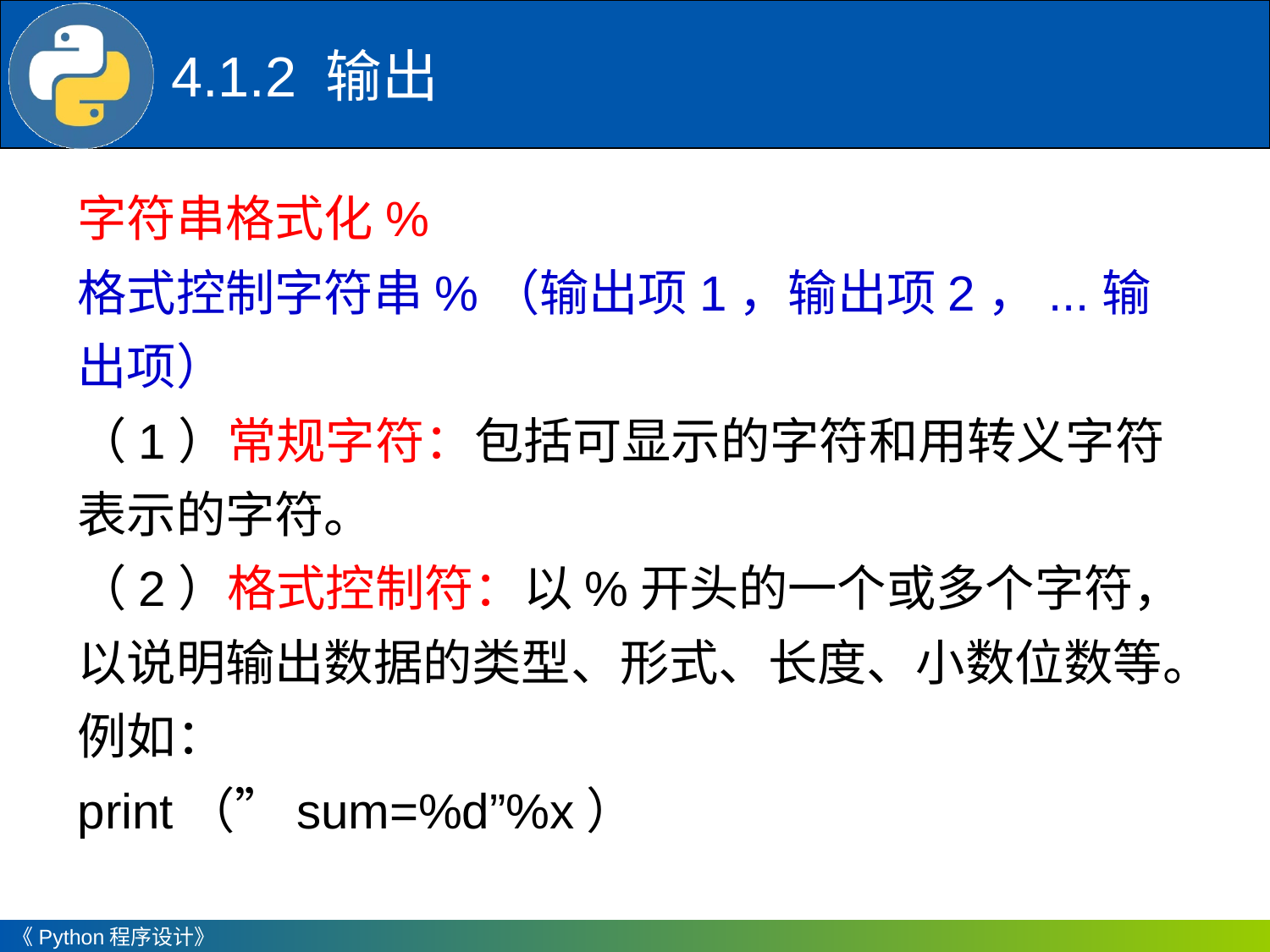

# 4.1.2 输出
字符串格式化%
格式控制字符串%（输出项1，输出项2，...输出项）
（1）常规字符：包括可显示的字符和用转义字符表示的字符。
（2）格式控制符：以%开头的一个或多个字符，以说明输出数据的类型、形式、长度、小数位数等。
例如：
print（”sum=%d”%x）